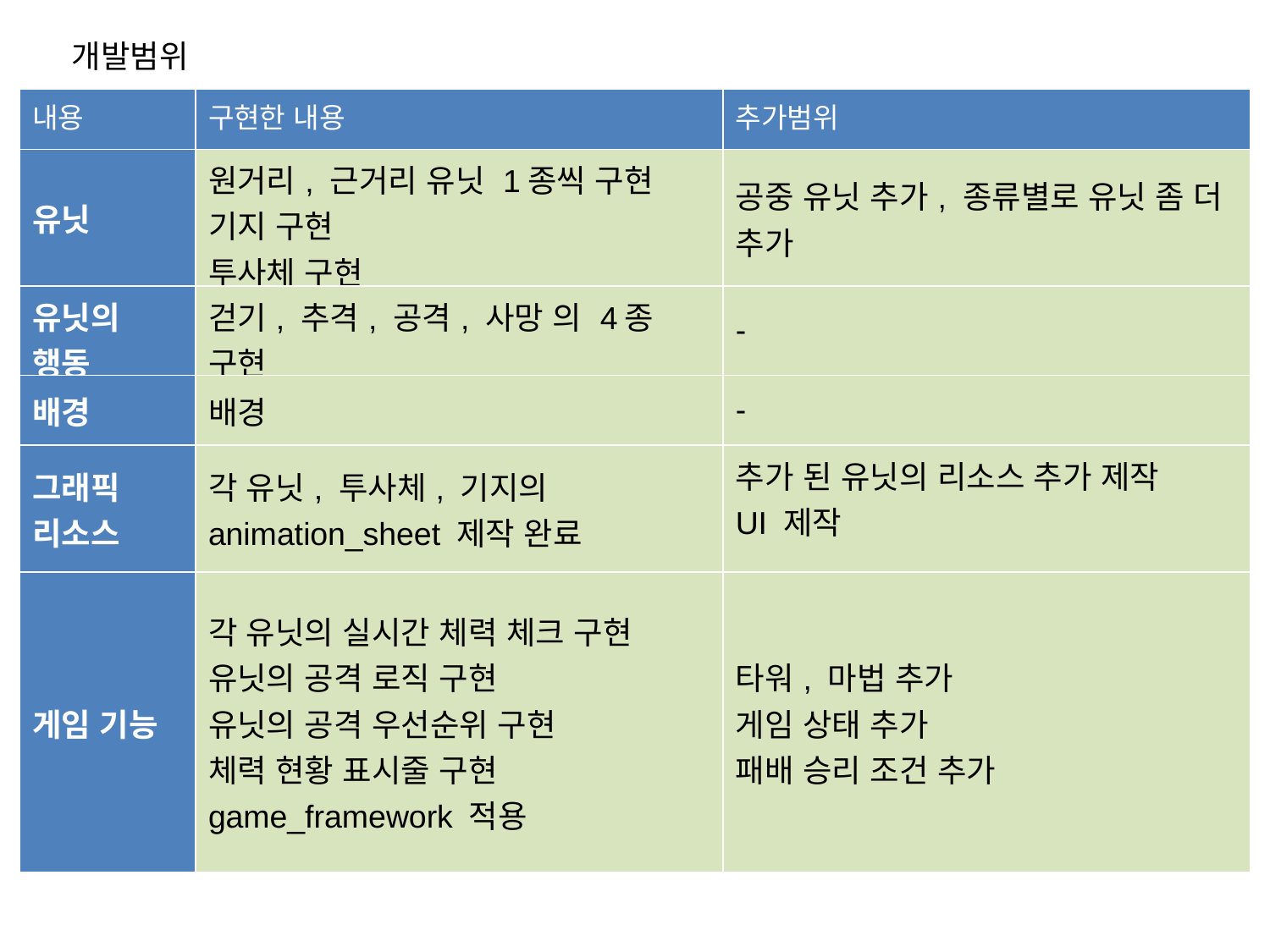

개발범위
| 내용 | 구현한 내용 | 추가범위 |
| --- | --- | --- |
| 유닛 | 원거리, 근거리 유닛 1종씩 구현 기지 구현 투사체 구현 | 공중 유닛 추가, 종류별로 유닛 좀 더 추가 |
| 유닛의 행동 | 걷기, 추격, 공격, 사망 의 4종 구현 | - |
| 배경 | 배경 | - |
| 그래픽 리소스 | 각 유닛, 투사체, 기지의 animation\_sheet 제작 완료 | 추가 된 유닛의 리소스 추가 제작 UI 제작 |
| 게임 기능 | 각 유닛의 실시간 체력 체크 구현 유닛의 공격 로직 구현 유닛의 공격 우선순위 구현 체력 현황 표시줄 구현 game\_framework 적용 | 타워, 마법 추가 게임 상태 추가 패배 승리 조건 추가 |